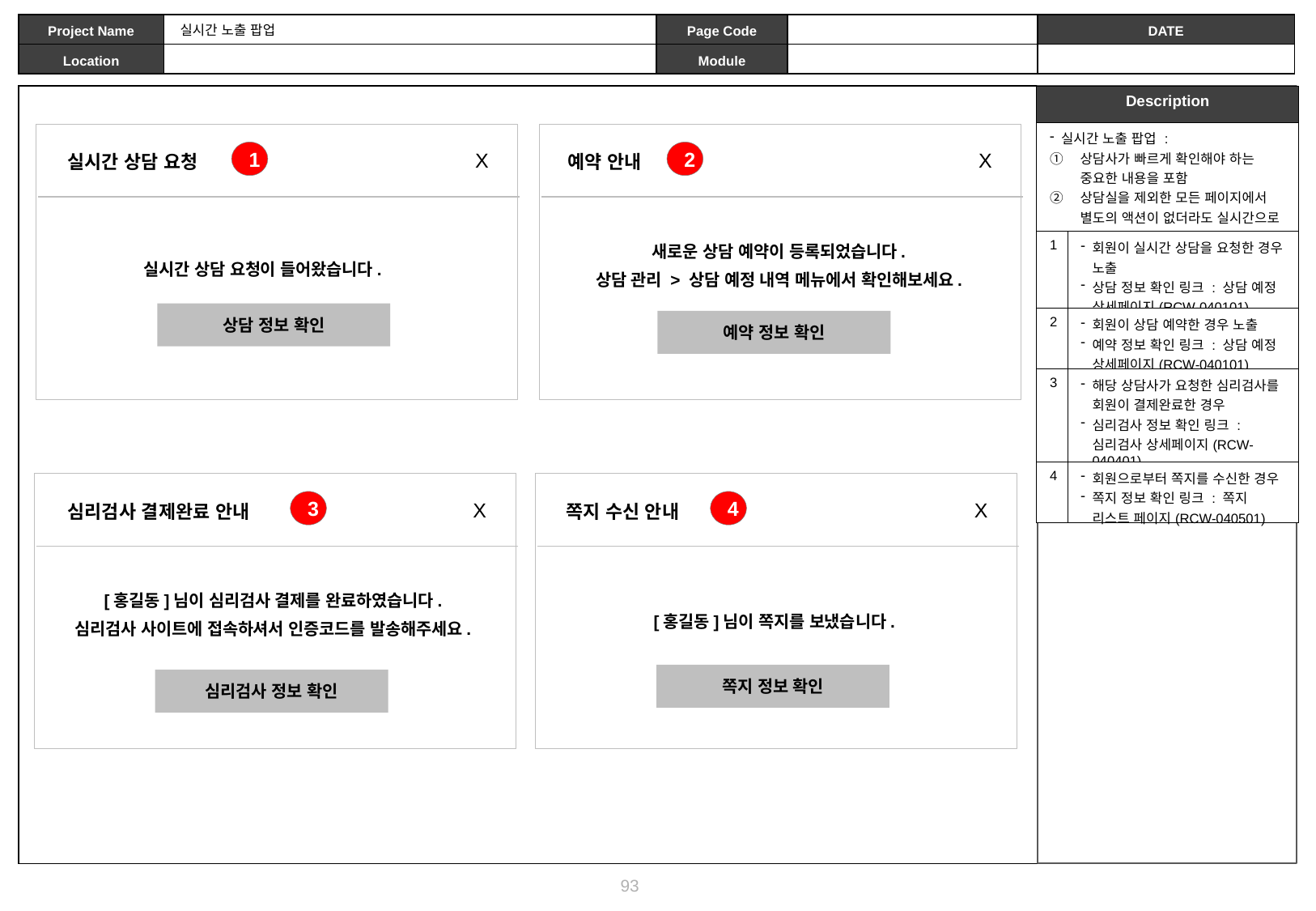

실시간 노출 팝업
| Description |  |
| --- | --- |
| 실시간 노출 팝업 : 상담사가 빠르게 확인해야 하는 중요한 내용을 포함 상담실을 제외한 모든 페이지에서 별도의 액션이 없더라도 실시간으로 노출되도록 함 |  |
| 1 | 회원이 실시간 상담을 요청한 경우 노출 상담 정보 확인 링크 : 상담 예정 상세페이지(RCW-040101) |
| 2 | 회원이 상담 예약한 경우 노출 예약 정보 확인 링크 : 상담 예정 상세페이지(RCW-040101) |
| 3 | 해당 상담사가 요청한 심리검사를 회원이 결제완료한 경우 심리검사 정보 확인 링크 : 심리검사 상세페이지(RCW-040401) |
| 4 | 회원으로부터 쪽지를 수신한 경우 쪽지 정보 확인 링크 : 쪽지 리스트 페이지(RCW-040501) |

X
실시간 상담 요청
실시간 상담 요청이 들어왔습니다.
상담 정보 확인

X
예약 안내
새로운 상담 예약이 등록되었습니다.
상담 관리 > 상담 예정 내역 메뉴에서 확인해보세요.
예약 정보 확인
1
2

X
심리검사 결제완료 안내
[홍길동]님이 심리검사 결제를 완료하였습니다.
심리검사 사이트에 접속하셔서 인증코드를 발송해주세요.
심리검사 정보 확인

X
쪽지 수신 안내
[홍길동]님이 쪽지를 보냈습니다.
쪽지 정보 확인
3
4
93